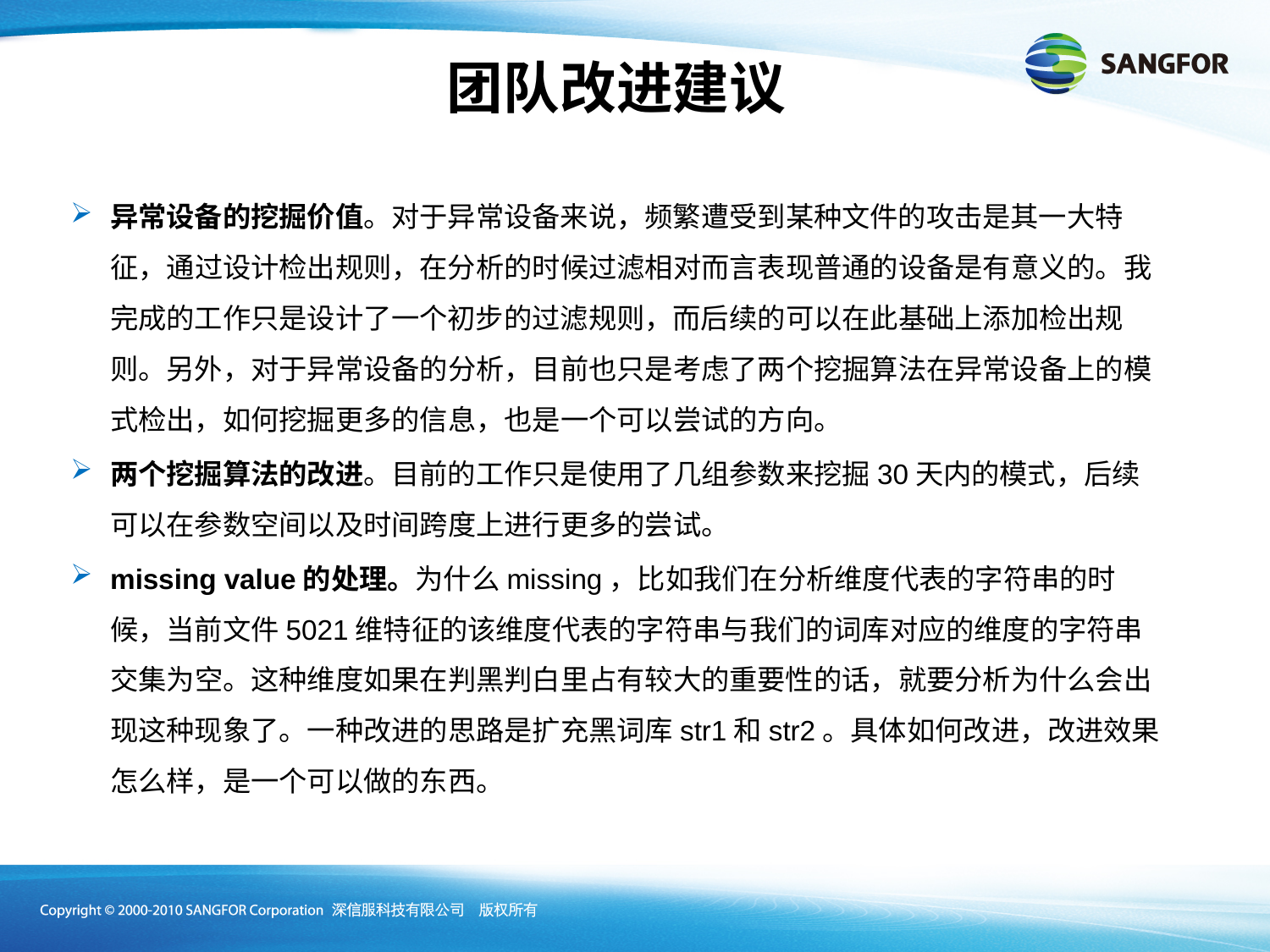

团队改进建议
异常设备的挖掘价值。对于异常设备来说，频繁遭受到某种文件的攻击是其一大特征，通过设计检出规则，在分析的时候过滤相对而言表现普通的设备是有意义的。我完成的工作只是设计了一个初步的过滤规则，而后续的可以在此基础上添加检出规则。另外，对于异常设备的分析，目前也只是考虑了两个挖掘算法在异常设备上的模式检出，如何挖掘更多的信息，也是一个可以尝试的方向。
两个挖掘算法的改进。目前的工作只是使用了几组参数来挖掘30天内的模式，后续可以在参数空间以及时间跨度上进行更多的尝试。
missing value的处理。为什么missing，比如我们在分析维度代表的字符串的时候，当前文件5021维特征的该维度代表的字符串与我们的词库对应的维度的字符串交集为空。这种维度如果在判黑判白里占有较大的重要性的话，就要分析为什么会出现这种现象了。一种改进的思路是扩充黑词库str1和str2。具体如何改进，改进效果怎么样，是一个可以做的东西。